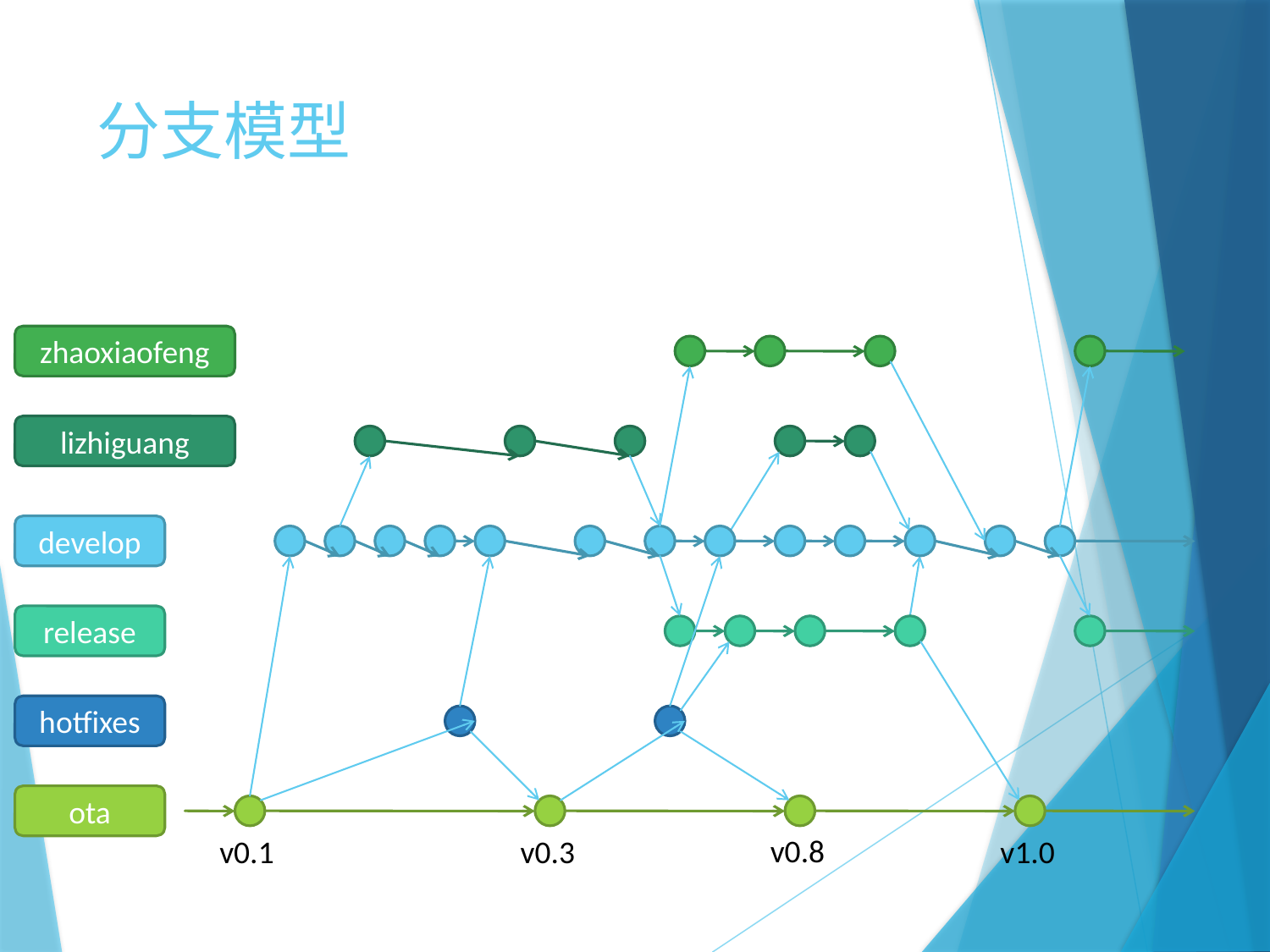

# 分支模型

zhaoxiaofeng

release

lizhiguang

develop

v0.3

v0.8

v1.0
hotfixes

ota

v0.1